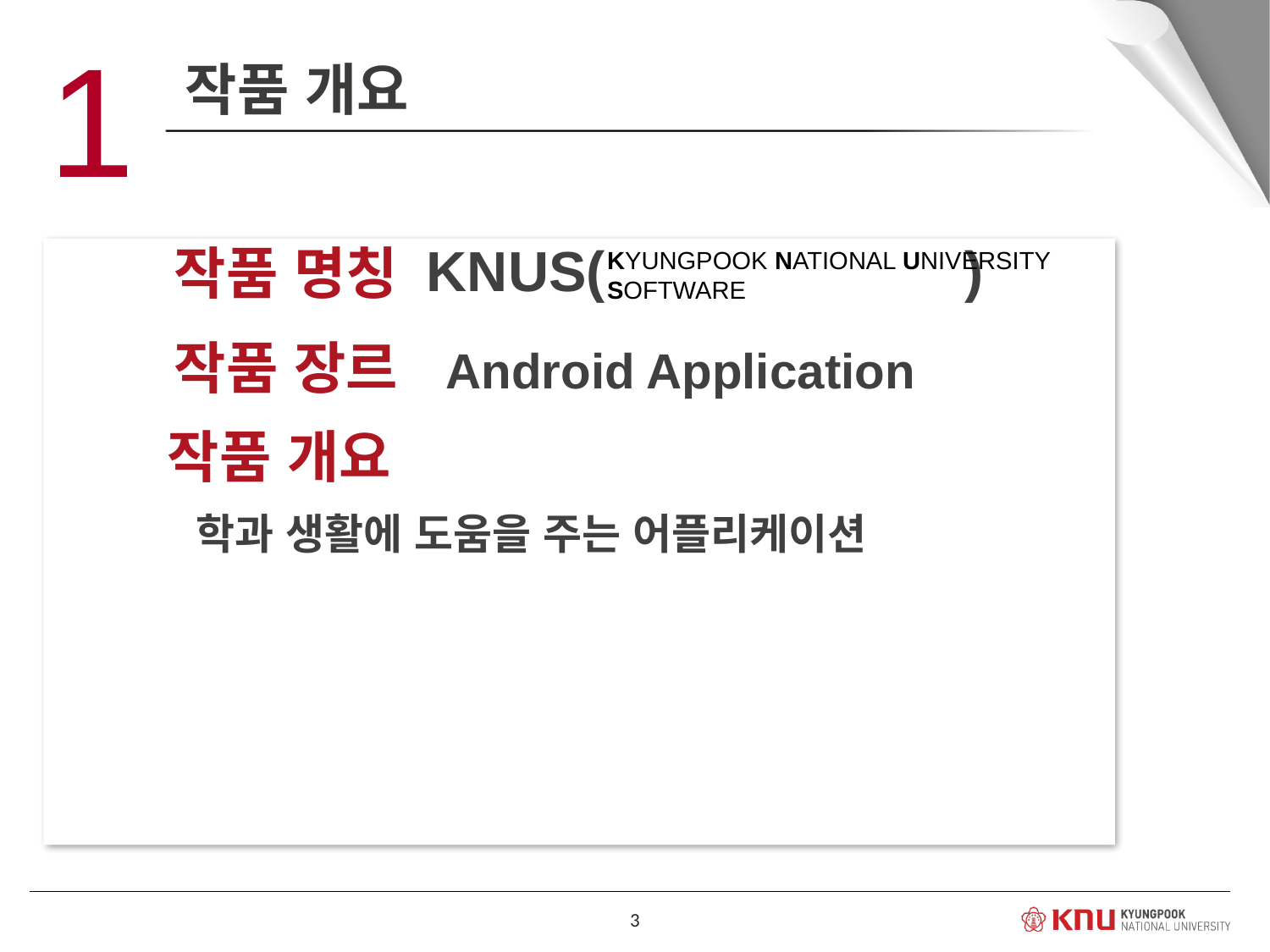

1
작품 개요
 KNUS(                       )
 작품 명칭

KYUNGPOOK NATIONAL UNIVERSITY
SOFTWARE
 작품 장르
 Android Application
작품 개요
학과 생활에 도움을 주는 어플리케이션
3